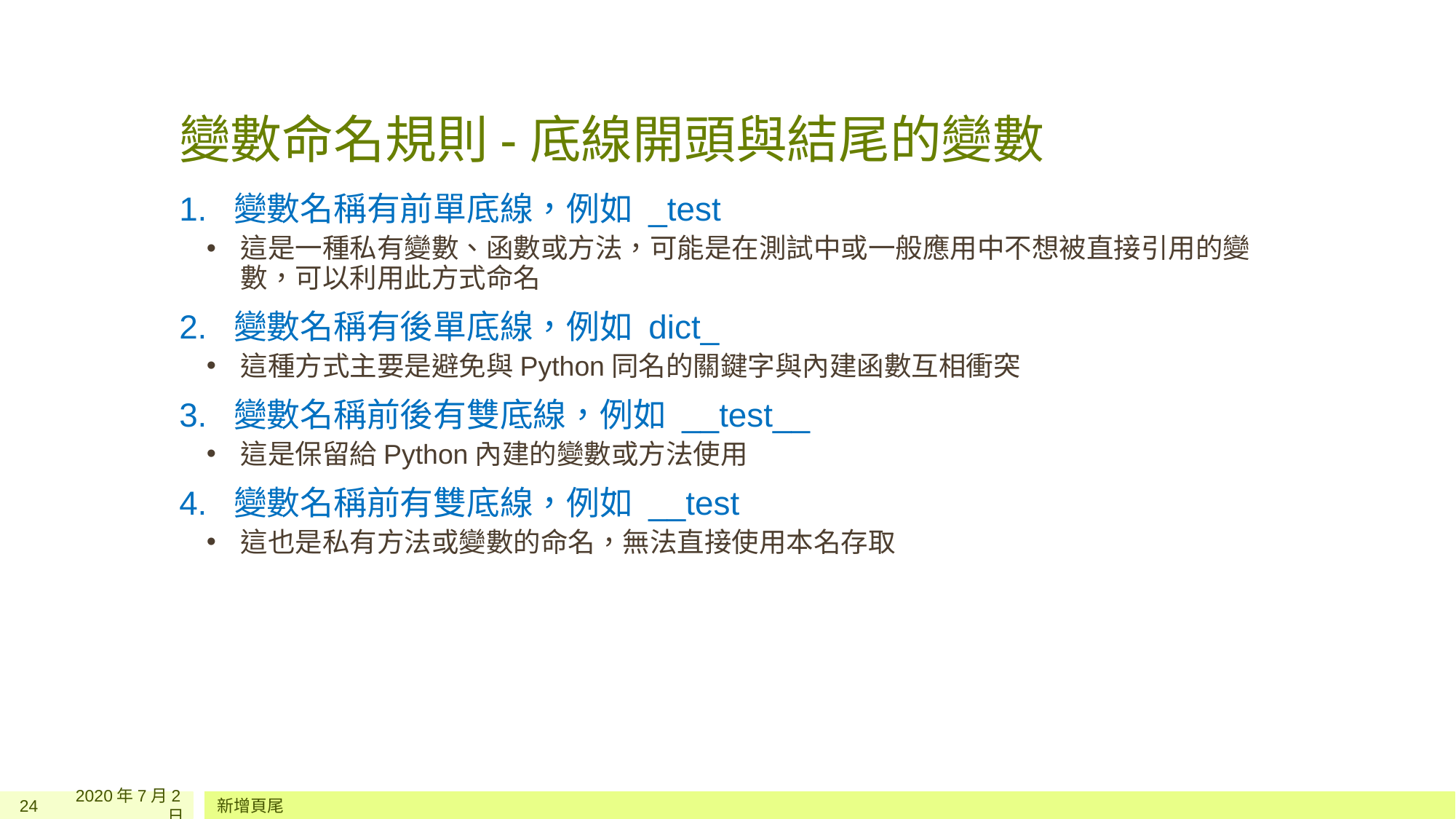

# 變數命名規則-底線開頭與結尾的變數
變數名稱有前單底線，例如 _test
這是一種私有變數、函數或方法，可能是在測試中或一般應用中不想被直接引用的變數，可以利用此方式命名
變數名稱有後單底線，例如 dict_
這種方式主要是避免與Python同名的關鍵字與內建函數互相衝突
變數名稱前後有雙底線，例如 __test__
這是保留給Python內建的變數或方法使用
變數名稱前有雙底線，例如 __test
這也是私有方法或變數的命名，無法直接使用本名存取
24
2020年7月2日
新增頁尾